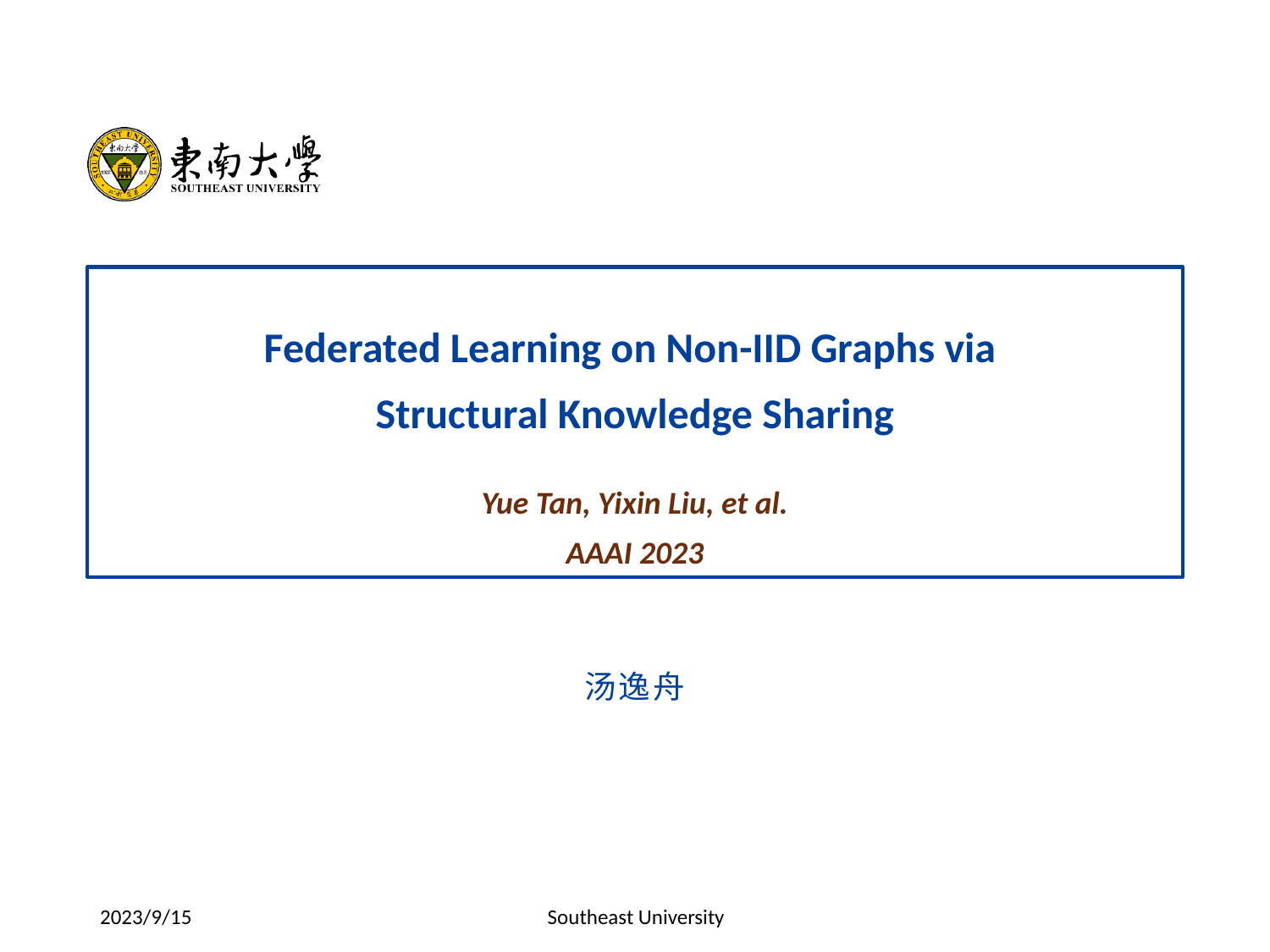

Federated Learning on Non-IID Graphs via
Structural Knowledge Sharing
 Yue Tan, Yixin Liu, et al.
AAAI 2023
汤逸舟